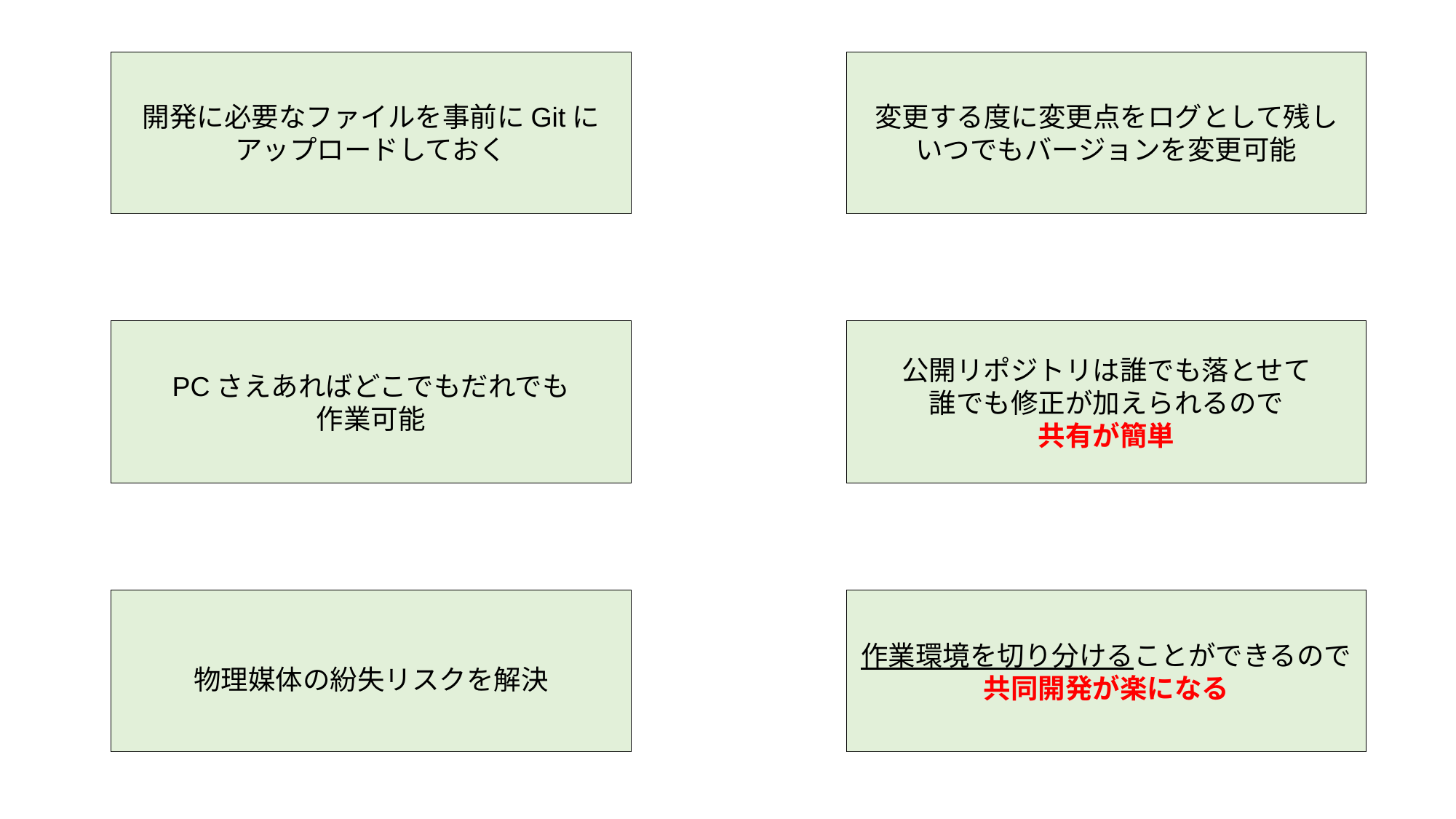

開発に必要なファイルを事前にGitにアップロードしておく
変更する度に変更点をログとして残し
いつでもバージョンを変更可能
PCさえあればどこでもだれでも
作業可能
公開リポジトリは誰でも落とせて
誰でも修正が加えられるので
共有が簡単
物理媒体の紛失リスクを解決
作業環境を切り分けることができるので
共同開発が楽になる